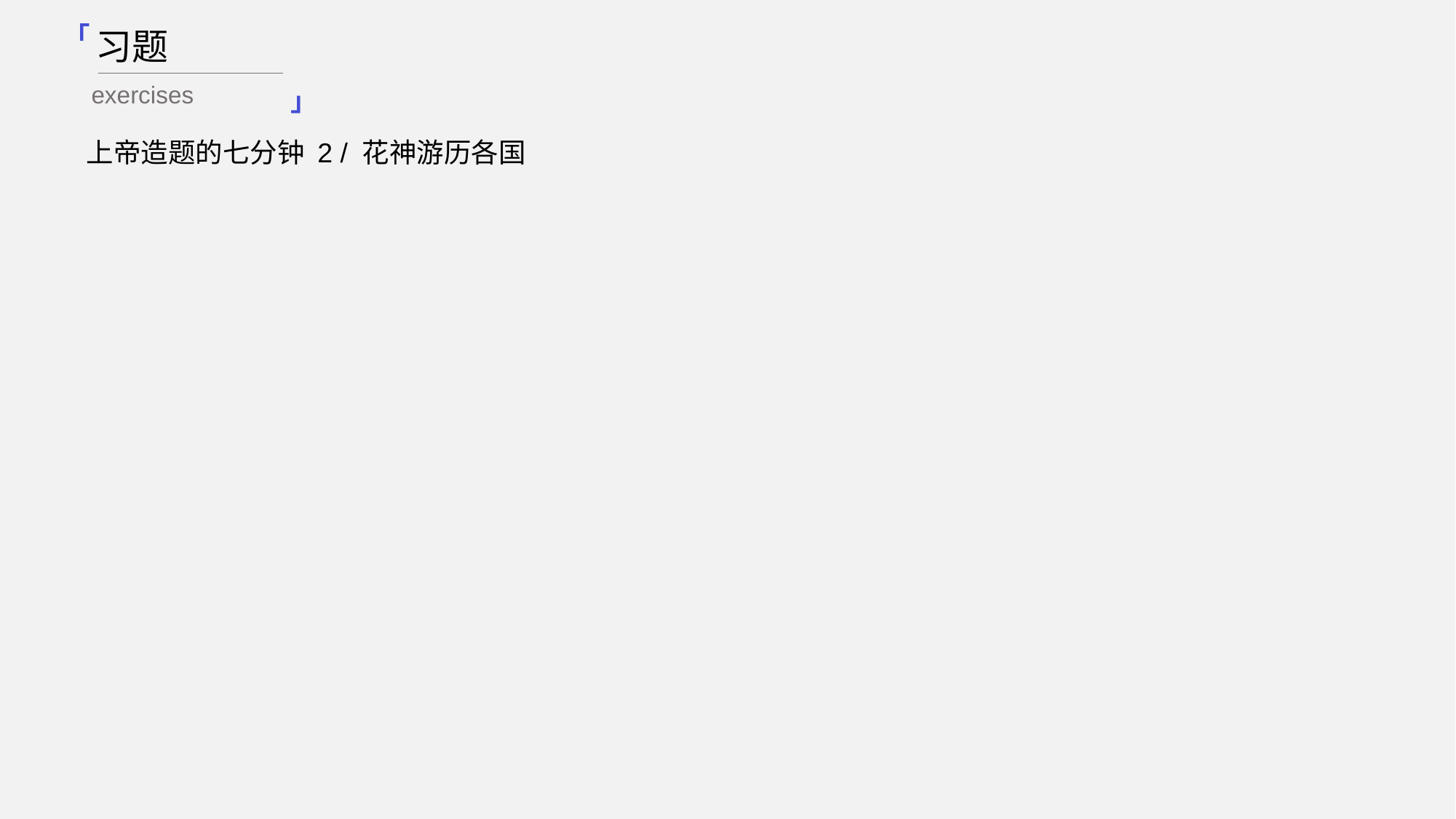

「
习题
exercises
」
上帝造题的七分钟 2 / 花神游历各国